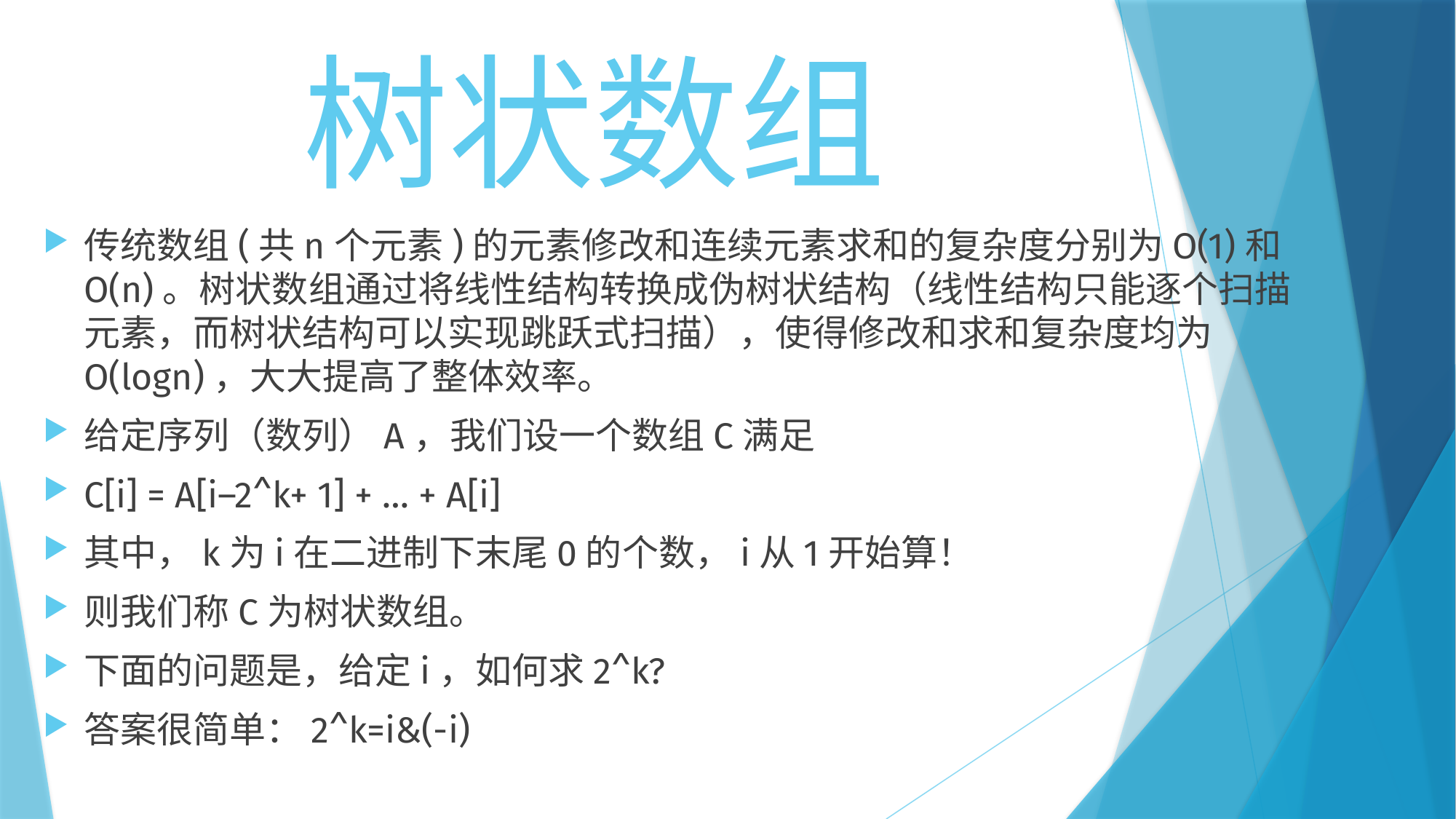

# 树状数组
传统数组(共n个元素)的元素修改和连续元素求和的复杂度分别为O(1)和O(n)。树状数组通过将线性结构转换成伪树状结构（线性结构只能逐个扫描元素，而树状结构可以实现跳跃式扫描），使得修改和求和复杂度均为O(logn)，大大提高了整体效率。
给定序列（数列）A，我们设一个数组C满足
C[i] = A[i–2^k+ 1] + … + A[i]
其中，k为i在二进制下末尾0的个数，i从1开始算！
则我们称C为树状数组。
下面的问题是，给定i，如何求2^k?
答案很简单：2^k=i&(-i)